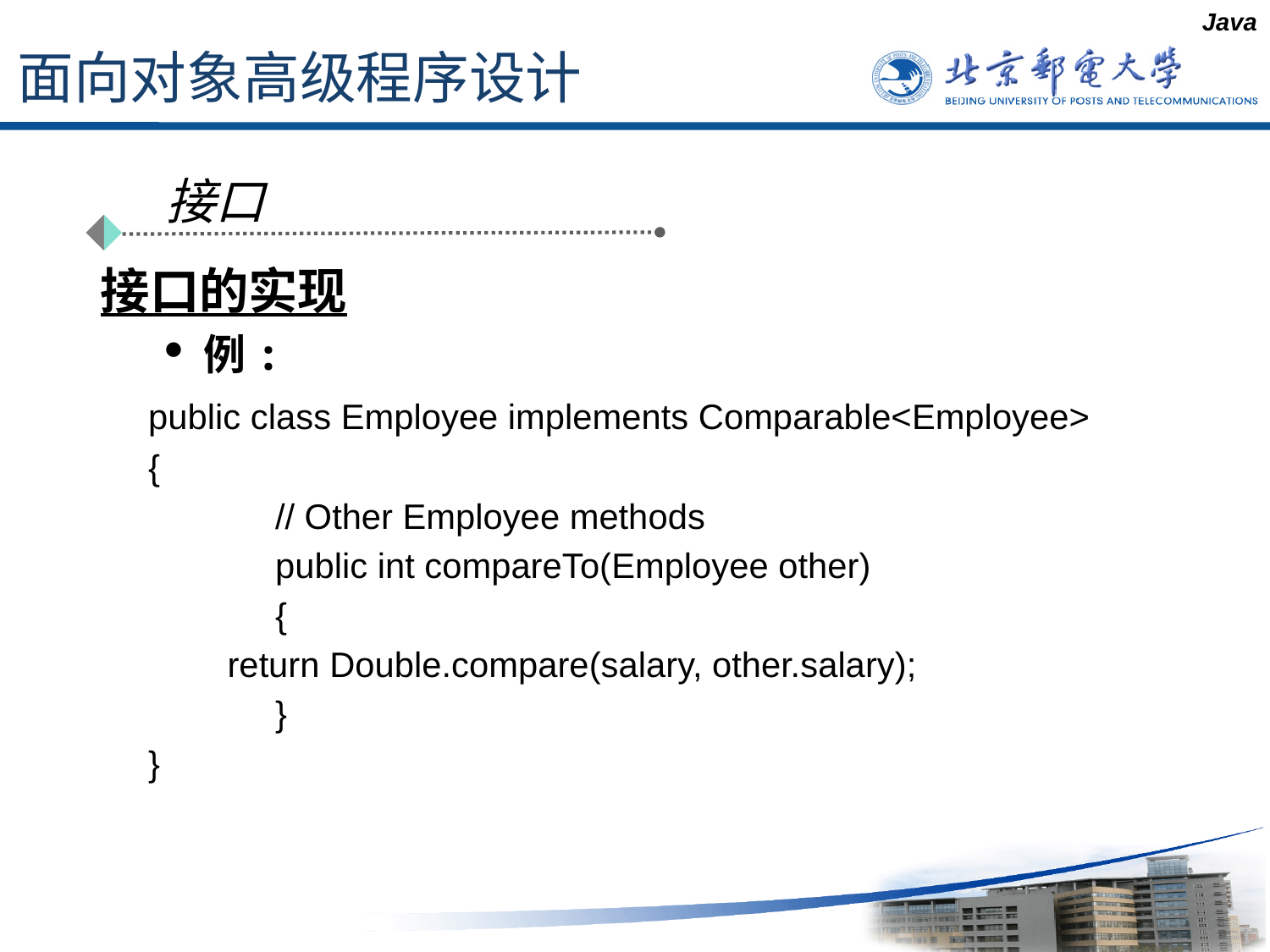

Java
# 面向对象高级程序设计

接口

接口的实现
例:
	public class Employee implements Comparable<Employee>
	{
		// Other Employee methods
		public int compareTo(Employee other)
		{
             return Double.compare(salary, other.salary);
	 	}
	}